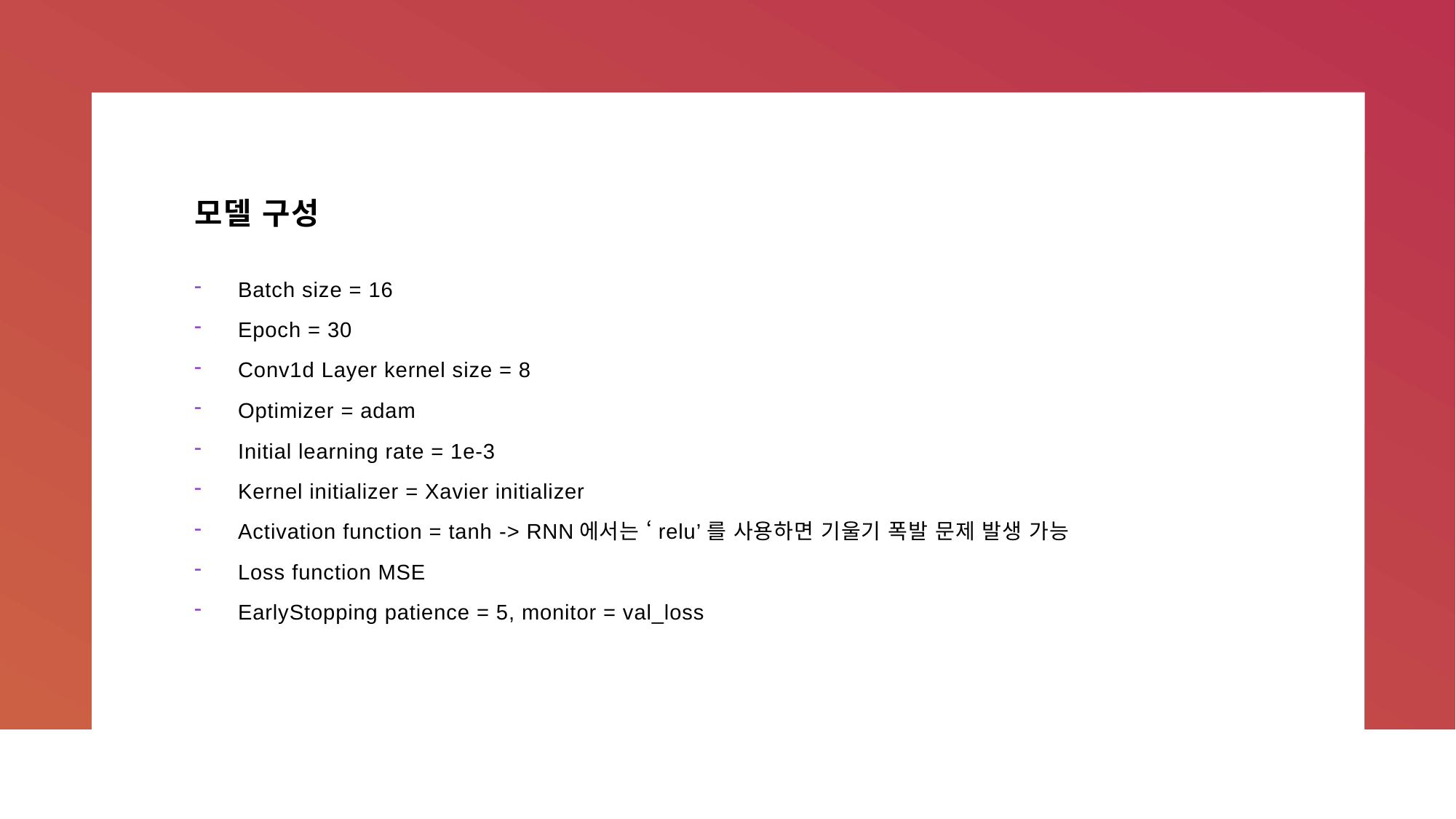

# 모델 구성
Batch size = 16
Epoch = 30
Conv1d Layer kernel size = 8
Optimizer = adam
Initial learning rate = 1e-3
Kernel initializer = Xavier initializer
Activation function = tanh -> RNN에서는 ‘relu’를 사용하면 기울기 폭발 문제 발생 가능
Loss function MSE
EarlyStopping patience = 5, monitor = val_loss